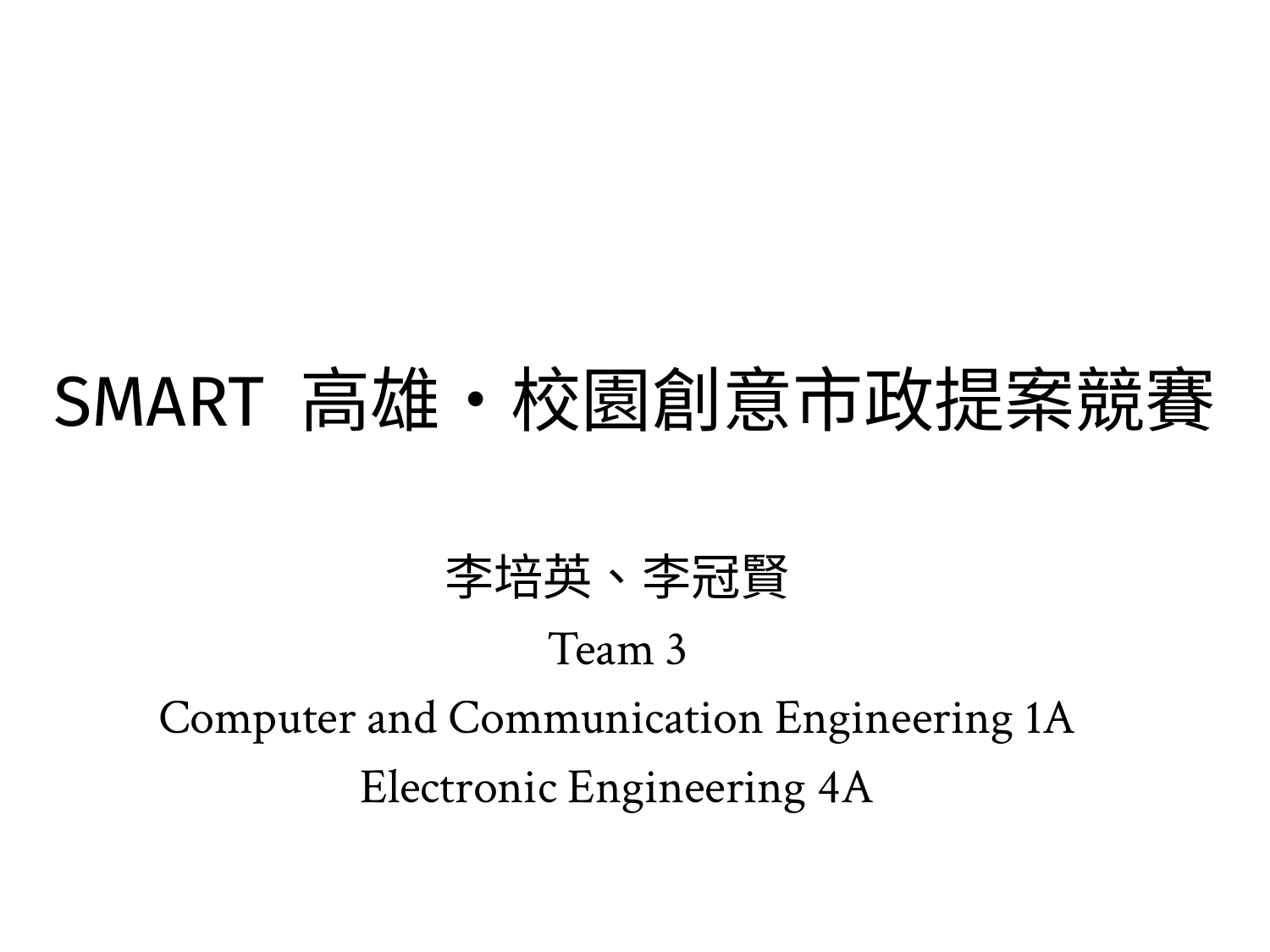

# SMART 高雄‧校園創意市政提案競賽
李培英、李冠賢
Team 3
Computer and Communication Engineering 1A
Electronic Engineering 4A